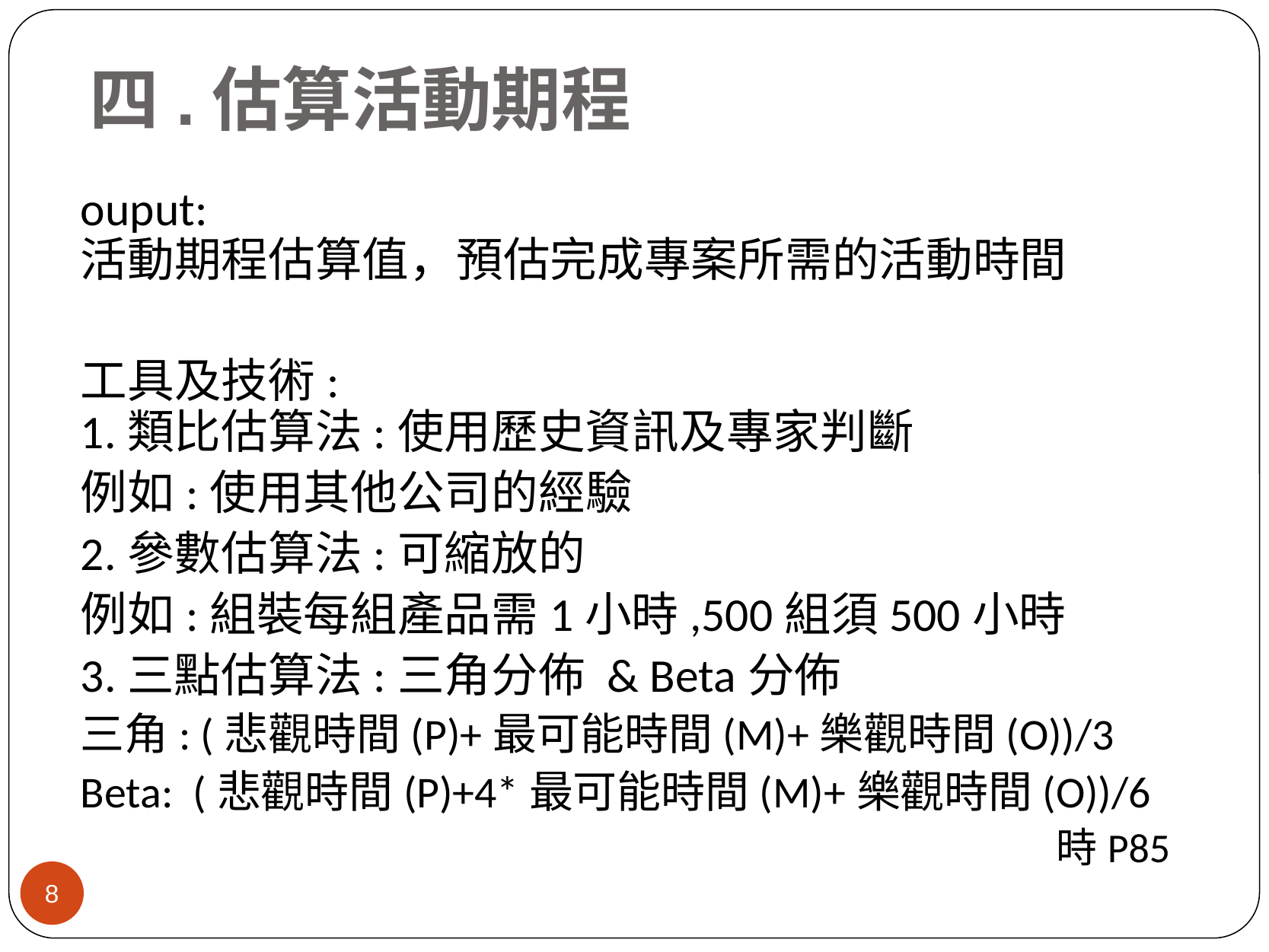

# 四.估算活動期程
ouput:
活動期程估算值，預估完成專案所需的活動時間

工具及技術:
1.類比估算法:使用歷史資訊及專家判斷
例如:使用其他公司的經驗
2.參數估算法:可縮放的
例如:組裝每組產品需1小時,500組須500小時
3.三點估算法:三角分佈 & Beta分佈
三角: (悲觀時間(P)+最可能時間(M)+樂觀時間(O))/3
Beta:  (悲觀時間(P)+4*最可能時間(M)+樂觀時間(O))/6
時P85
8